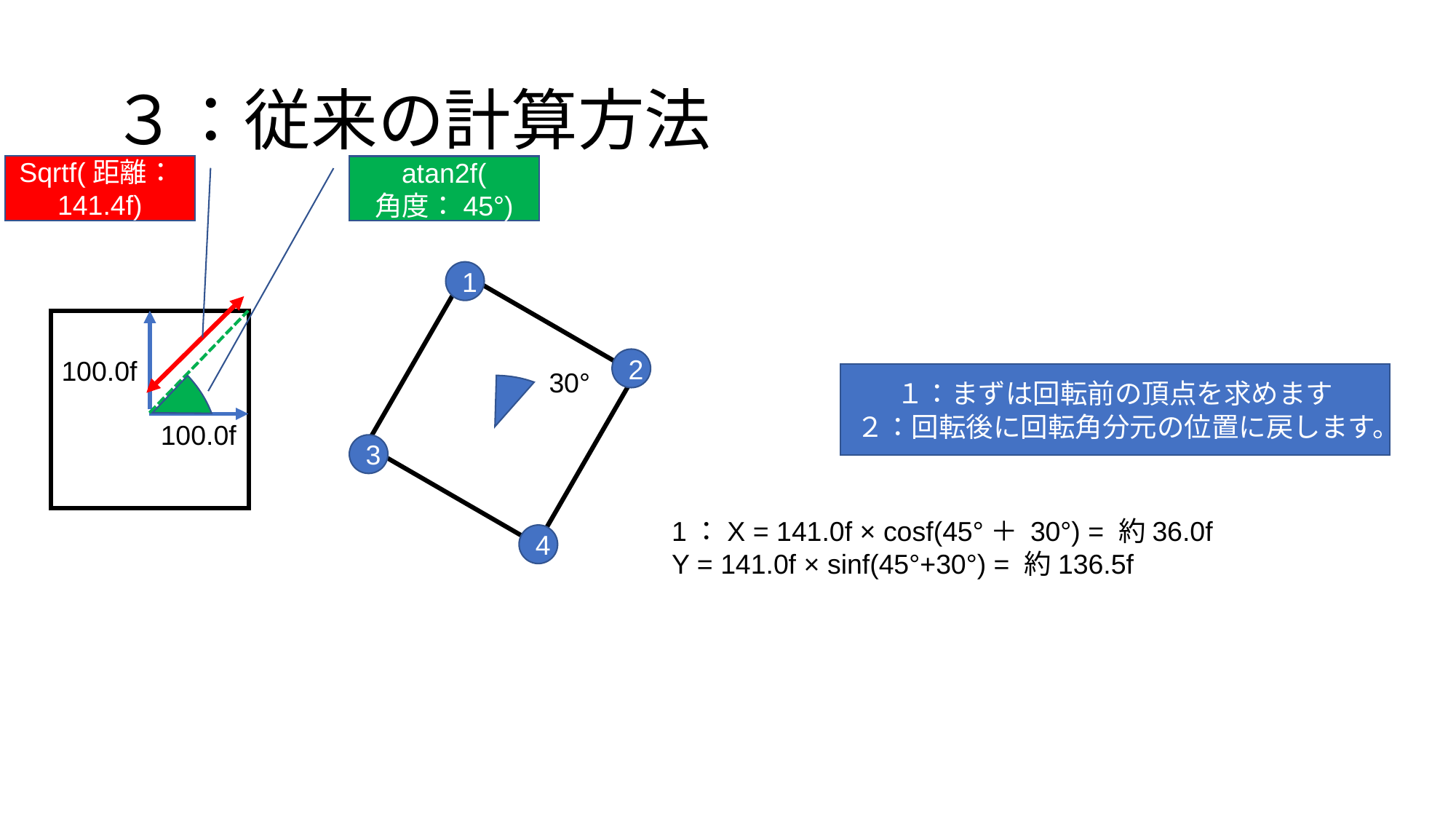

# ３：従来の計算方法
Sqrtf(距離：141.4f)
atan2f(
角度：45°)
1

100.0f
2
30°

１：まずは回転前の頂点を求めます
２：回転後に回転角分元の位置に戻します。

100.0f
3
1：X = 141.0f × cosf(45°＋ 30°) = 約36.0f
Y = 141.0f × sinf(45°+30°) = 約136.5f
4